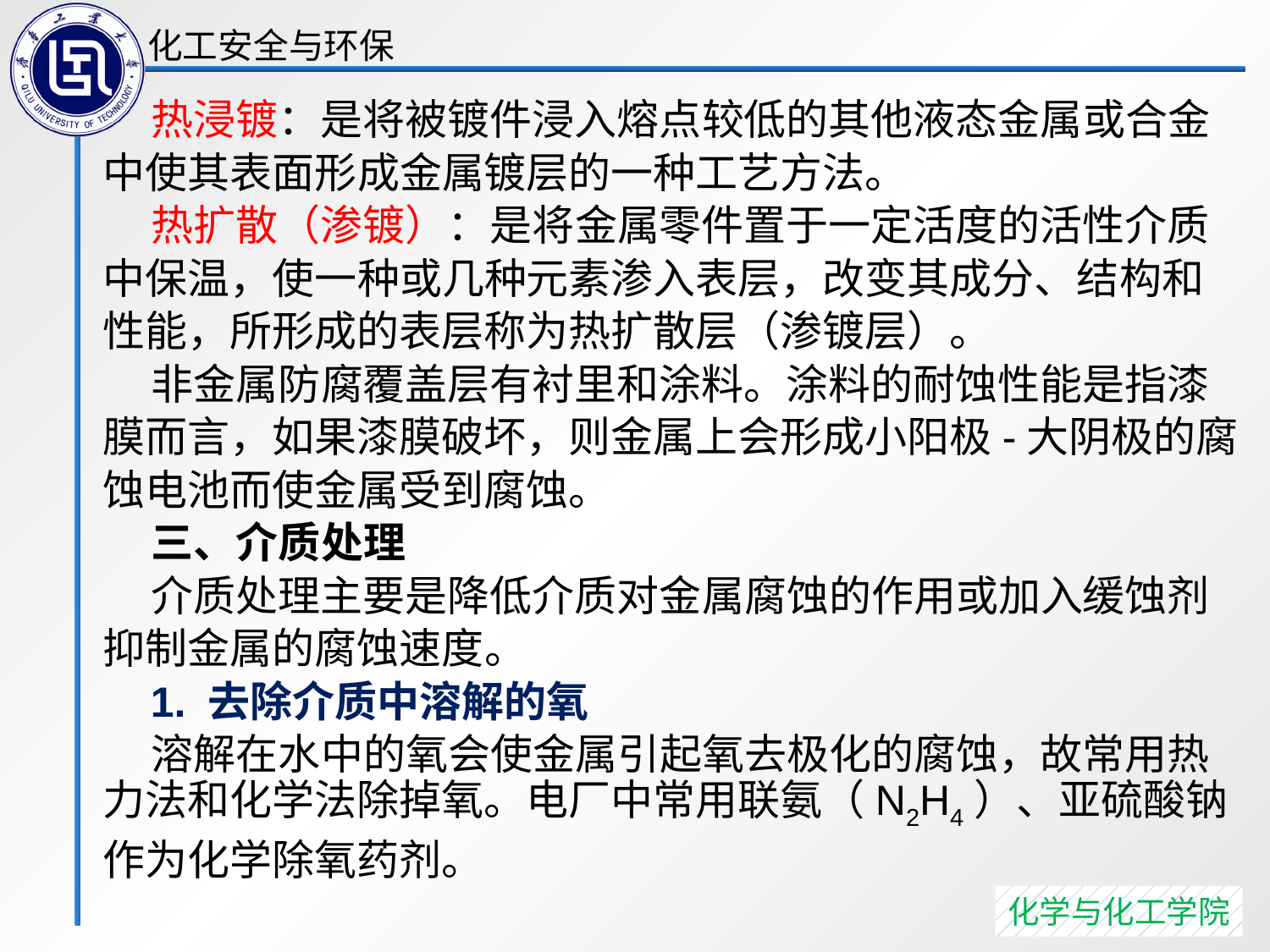

热浸镀：是将被镀件浸入熔点较低的其他液态金属或合金中使其表面形成金属镀层的一种工艺方法。
    热扩散（渗镀）：是将金属零件置于一定活度的活性介质中保温，使一种或几种元素渗入表层，改变其成分、结构和性能，所形成的表层称为热扩散层（渗镀层）。
    非金属防腐覆盖层有衬里和涂料。涂料的耐蚀性能是指漆膜而言，如果漆膜破坏，则金属上会形成小阳极-大阴极的腐蚀电池而使金属受到腐蚀。
    三、介质处理
    介质处理主要是降低介质对金属腐蚀的作用或加入缓蚀剂抑制金属的腐蚀速度。
    1. 去除介质中溶解的氧
    溶解在水中的氧会使金属引起氧去极化的腐蚀，故常用热力法和化学法除掉氧。电厂中常用联氨（N2H4）、亚硫酸钠作为化学除氧药剂。